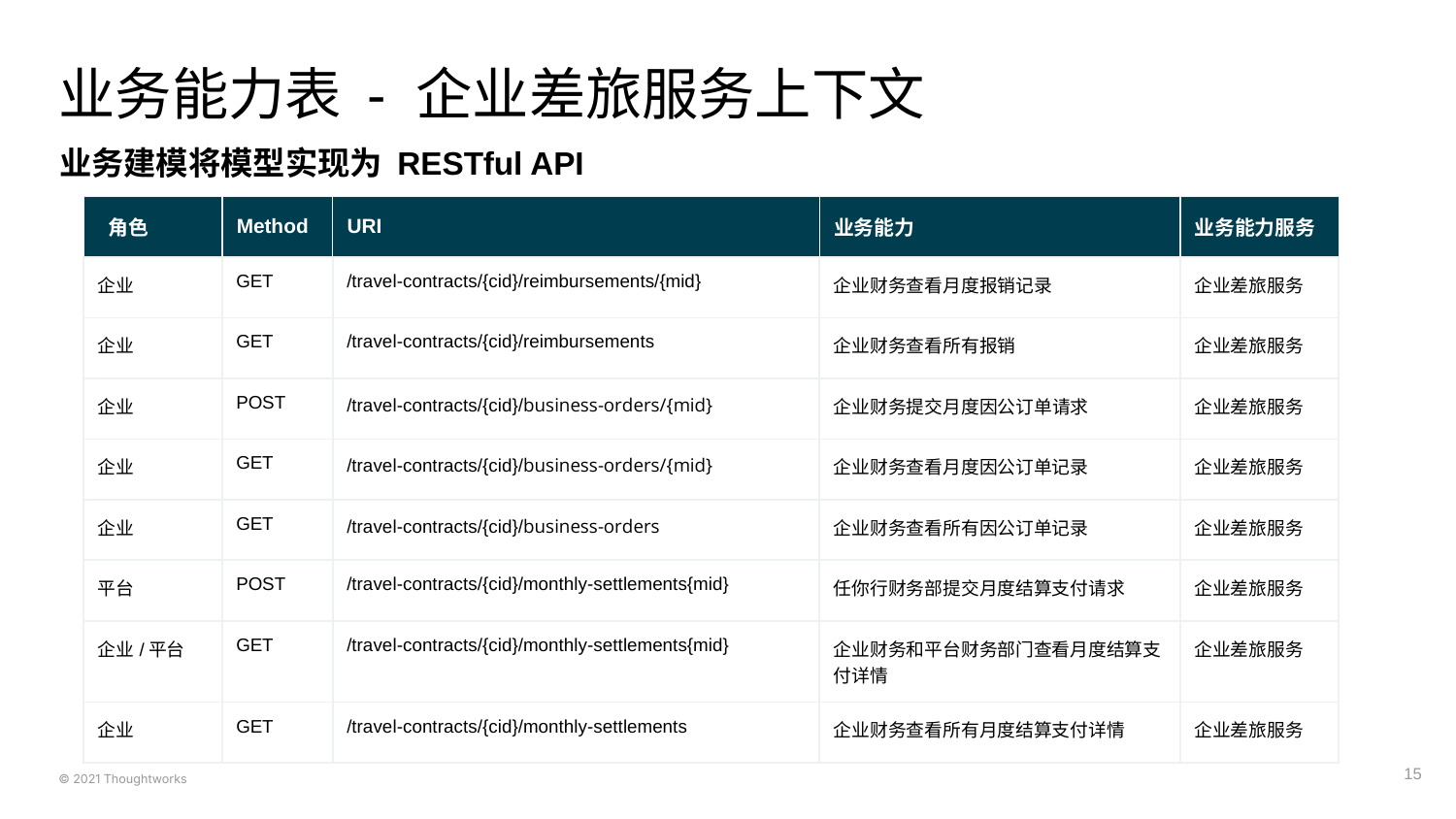

# 业务能力表 - 企业差旅服务上下文
业务建模将模型实现为 RESTful API
| 角色 | Method | URI | 业务能力 | 业务能力服务 |
| --- | --- | --- | --- | --- |
| 企业 | GET | /travel-contracts/{cid}/reimbursements/{mid} | 企业财务查看月度报销记录 | 企业差旅服务 |
| 企业 | GET | /travel-contracts/{cid}/reimbursements | 企业财务查看所有报销 | 企业差旅服务 |
| 企业 | POST | /travel-contracts/{cid}/business-orders/{mid} | 企业财务提交月度因公订单请求 | 企业差旅服务 |
| 企业 | GET | /travel-contracts/{cid}/business-orders/{mid} | 企业财务查看月度因公订单记录 | 企业差旅服务 |
| 企业 | GET | /travel-contracts/{cid}/business-orders | 企业财务查看所有因公订单记录 | 企业差旅服务 |
| 平台 | POST | /travel-contracts/{cid}/monthly-settlements{mid} | 任你行财务部提交月度结算支付请求 | 企业差旅服务 |
| 企业/平台 | GET | /travel-contracts/{cid}/monthly-settlements{mid} | 企业财务和平台财务部门查看月度结算支付详情 | 企业差旅服务 |
| 企业 | GET | /travel-contracts/{cid}/monthly-settlements | 企业财务查看所有月度结算支付详情 | 企业差旅服务 |
15